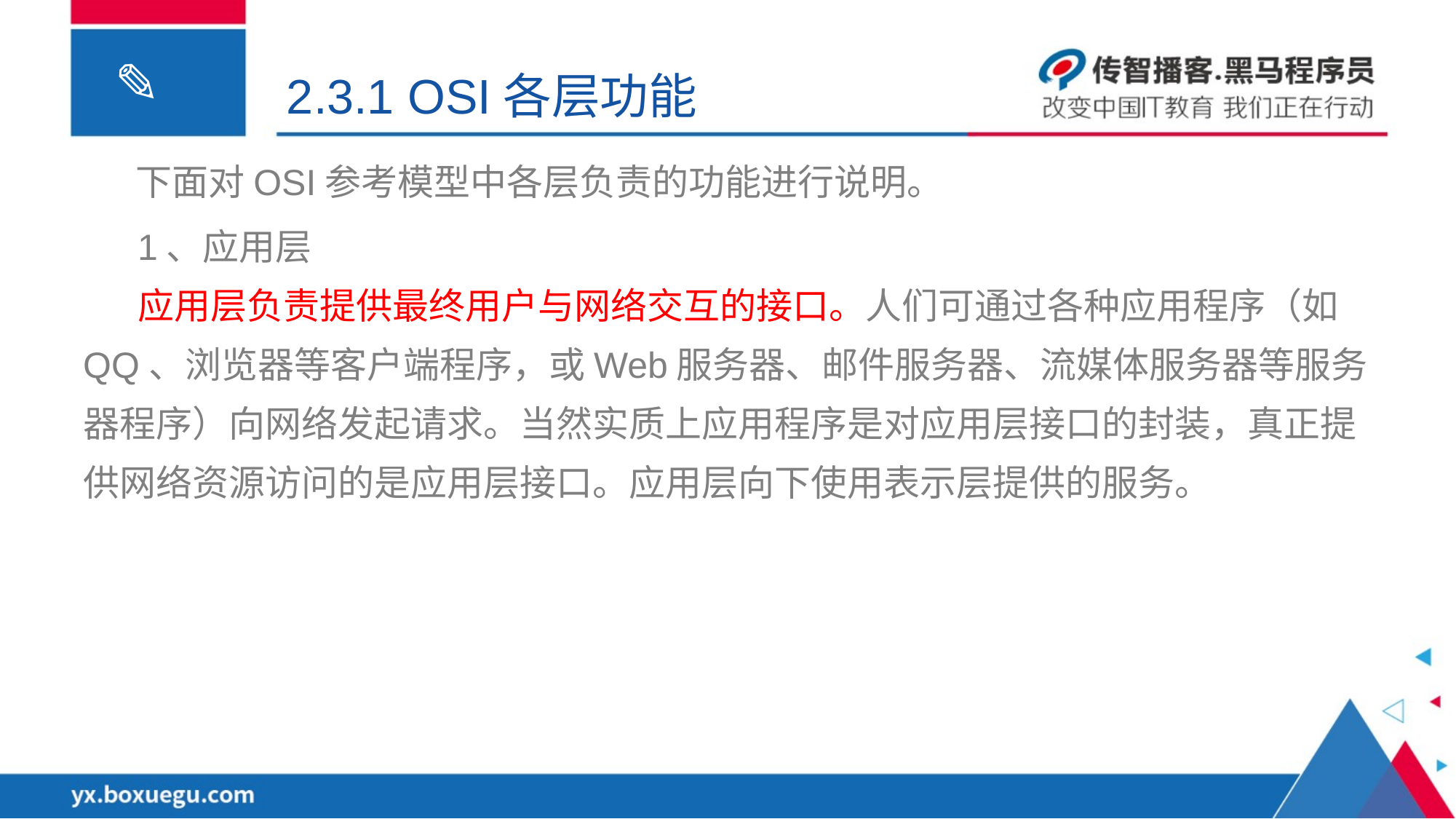

2.3.1 OSI各层功能
下面对OSI参考模型中各层负责的功能进行说明。
1、应用层
应用层负责提供最终用户与网络交互的接口。人们可通过各种应用程序（如QQ、浏览器等客户端程序，或Web服务器、邮件服务器、流媒体服务器等服务器程序）向网络发起请求。当然实质上应用程序是对应用层接口的封装，真正提供网络资源访问的是应用层接口。应用层向下使用表示层提供的服务。